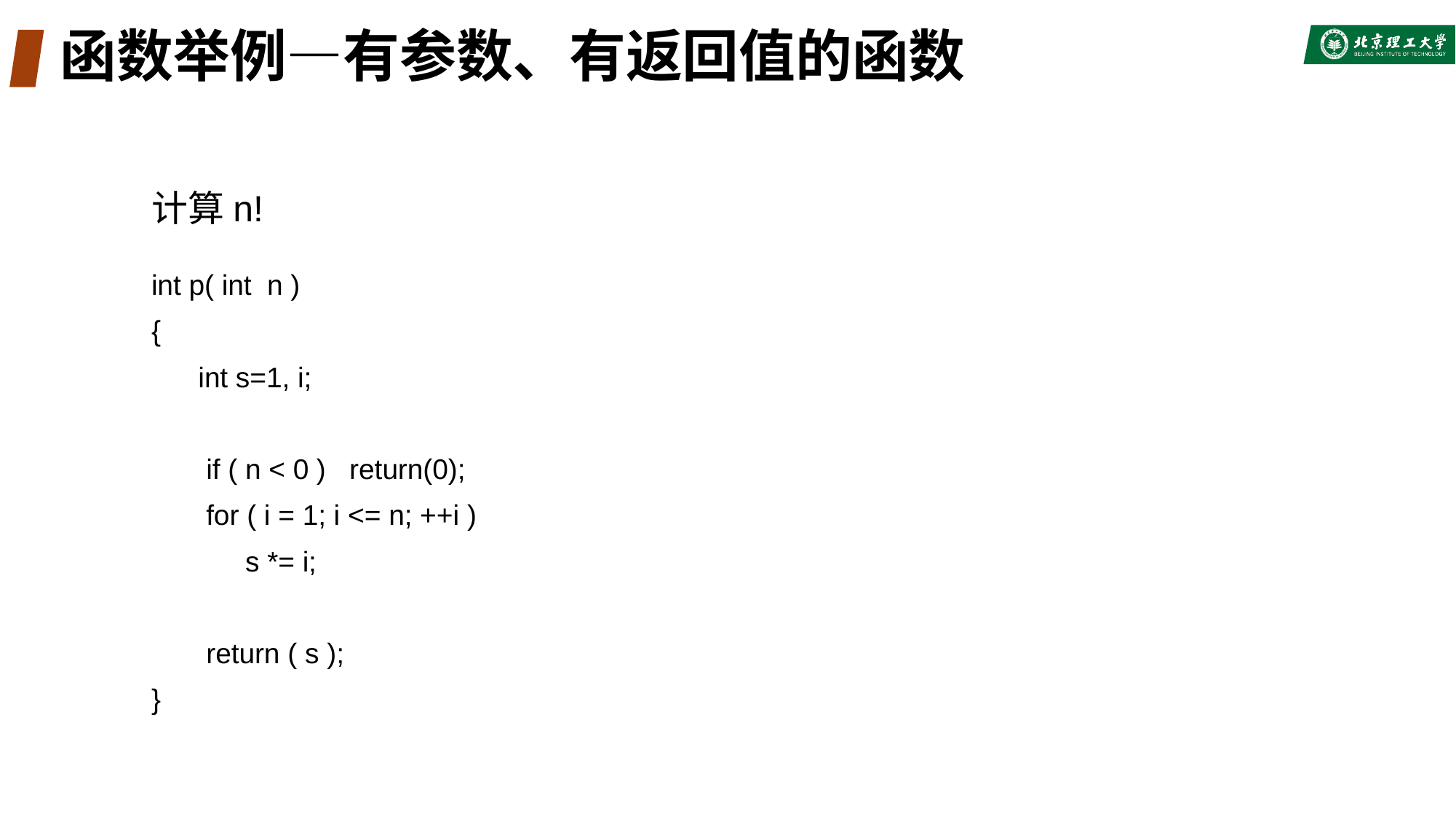

# 函数举例—有参数、有返回值的函数
计算n!
int p( int  n )
{
      int s=1, i;

       if ( n < 0 )   return(0);
       for ( i = 1; i <= n; ++i )
            s *= i;

       return ( s );
}